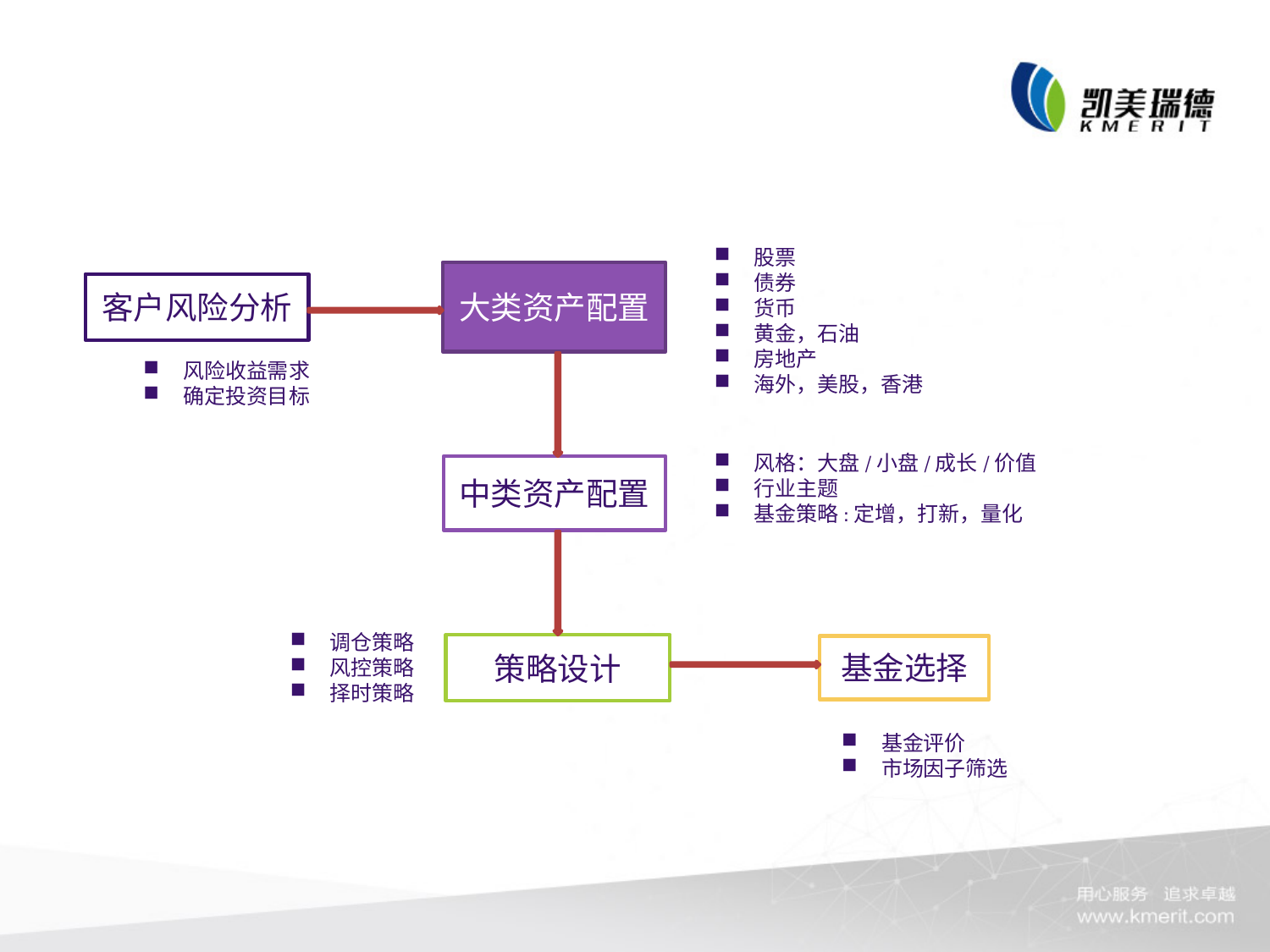

# 智能投顾资产组合配置
股票
债券
货币
黄金，石油
房地产
海外，美股，香港
大类资产配置
客户风险分析

风险收益需求
确定投资目标

风格：大盘/小盘/成长/价值
行业主题
基金策略:定增，打新，量化
中类资产配置

调仓策略
风控策略
择时策略
策略设计
基金选择

基金评价
市场因子筛选